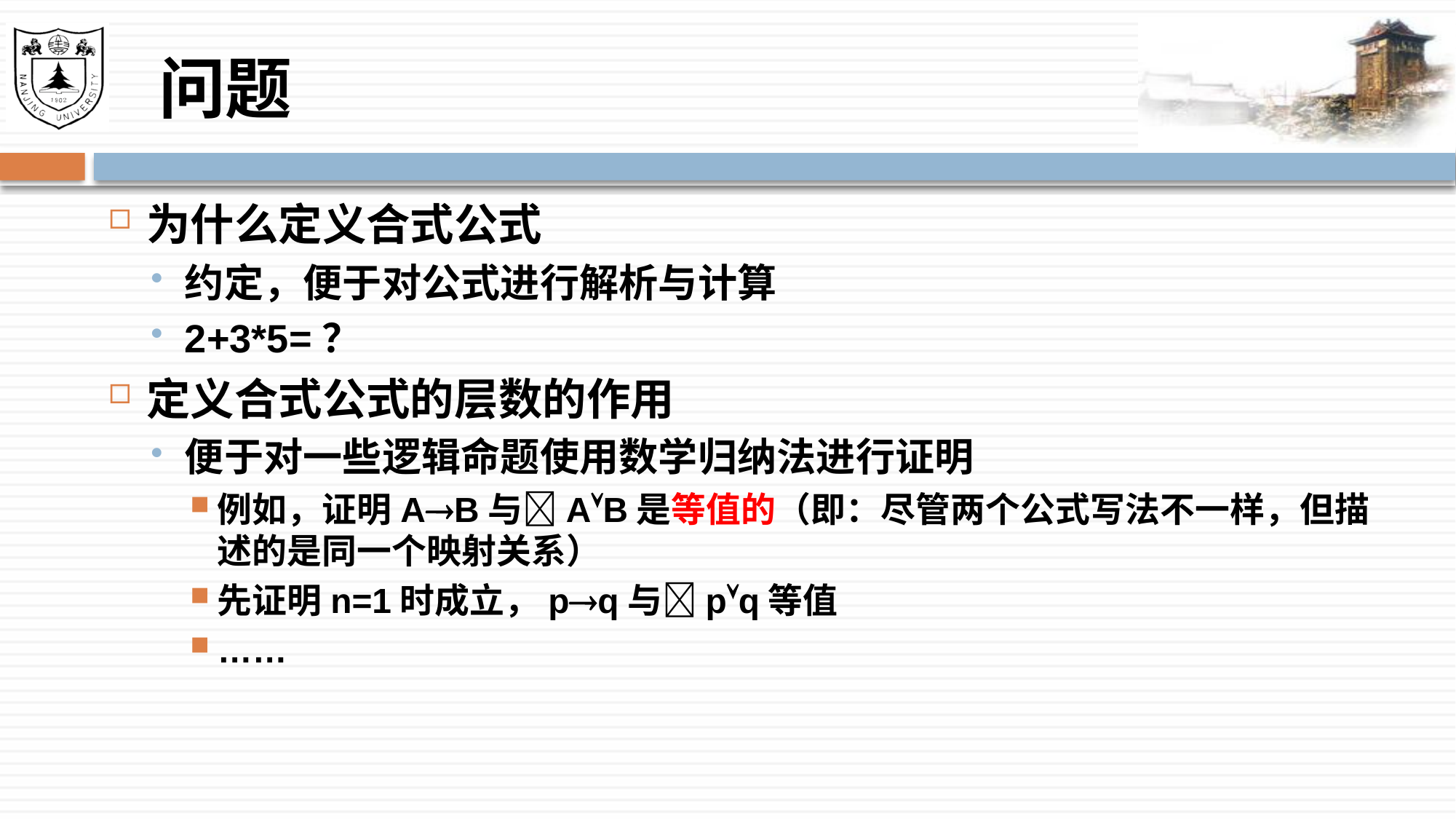

# 问题
为什么定义合式公式
约定，便于对公式进行解析与计算
2+3*5=？
定义合式公式的层数的作用
便于对一些逻辑命题使用数学归纳法进行证明
例如，证明A→B与¬A∨B是等值的（即：尽管两个公式写法不一样，但描述的是同一个映射关系）
先证明n=1时成立，p→q与¬p∨q等值
……